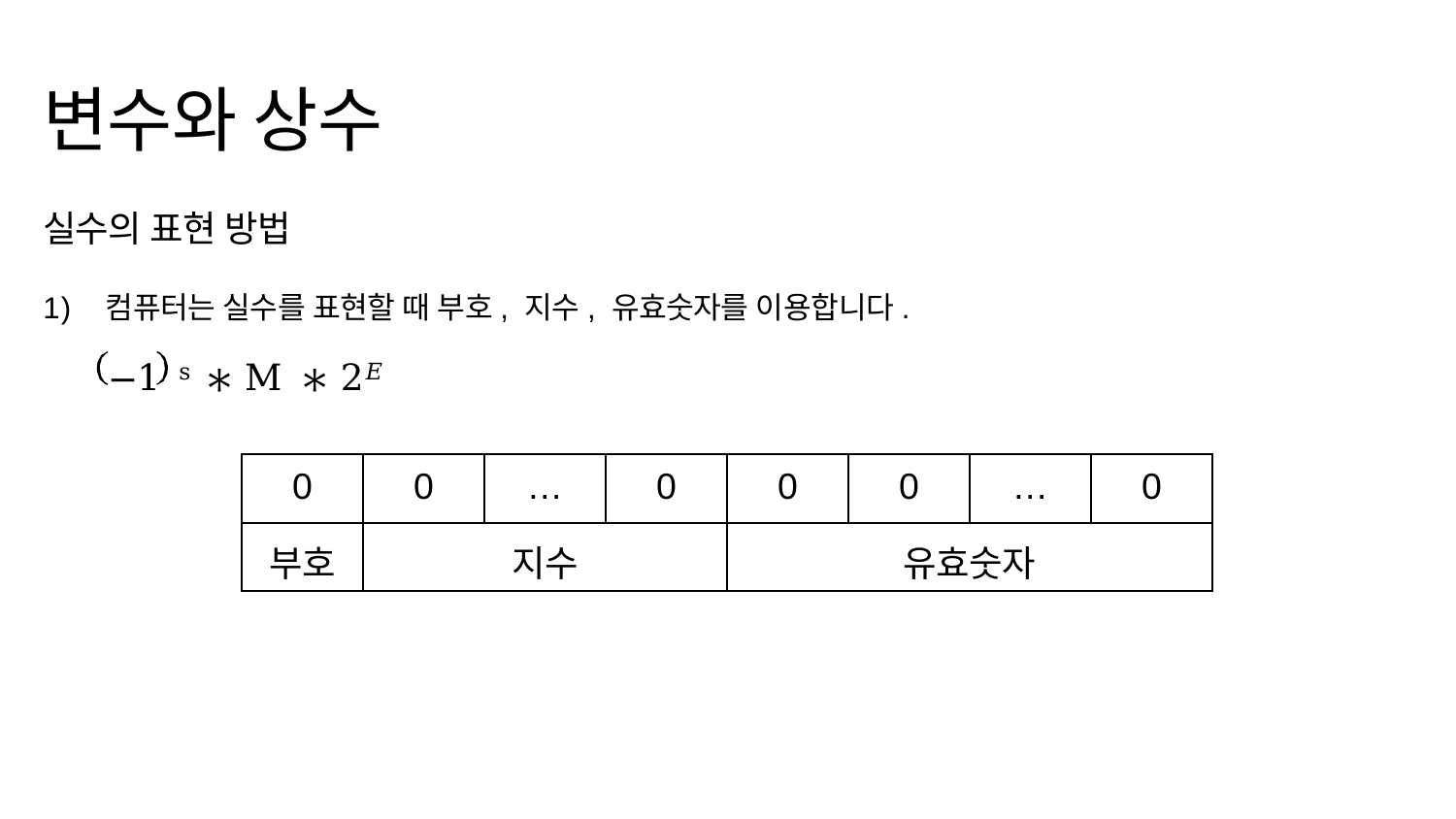

# 변수와 상수
실수의 표현 방법

1)	컴퓨터는 실수를 표현할 때 부호, 지수, 유효숫자를 이용합니다.
−1 s ∗ M ∗ 2𝐸

| 0 | 0 | … | 0 | 0 | 0 | … | 0 |
| --- | --- | --- | --- | --- | --- | --- | --- |
| 부호 | 지수 |  |  | 유효숫자 |  |  |  |